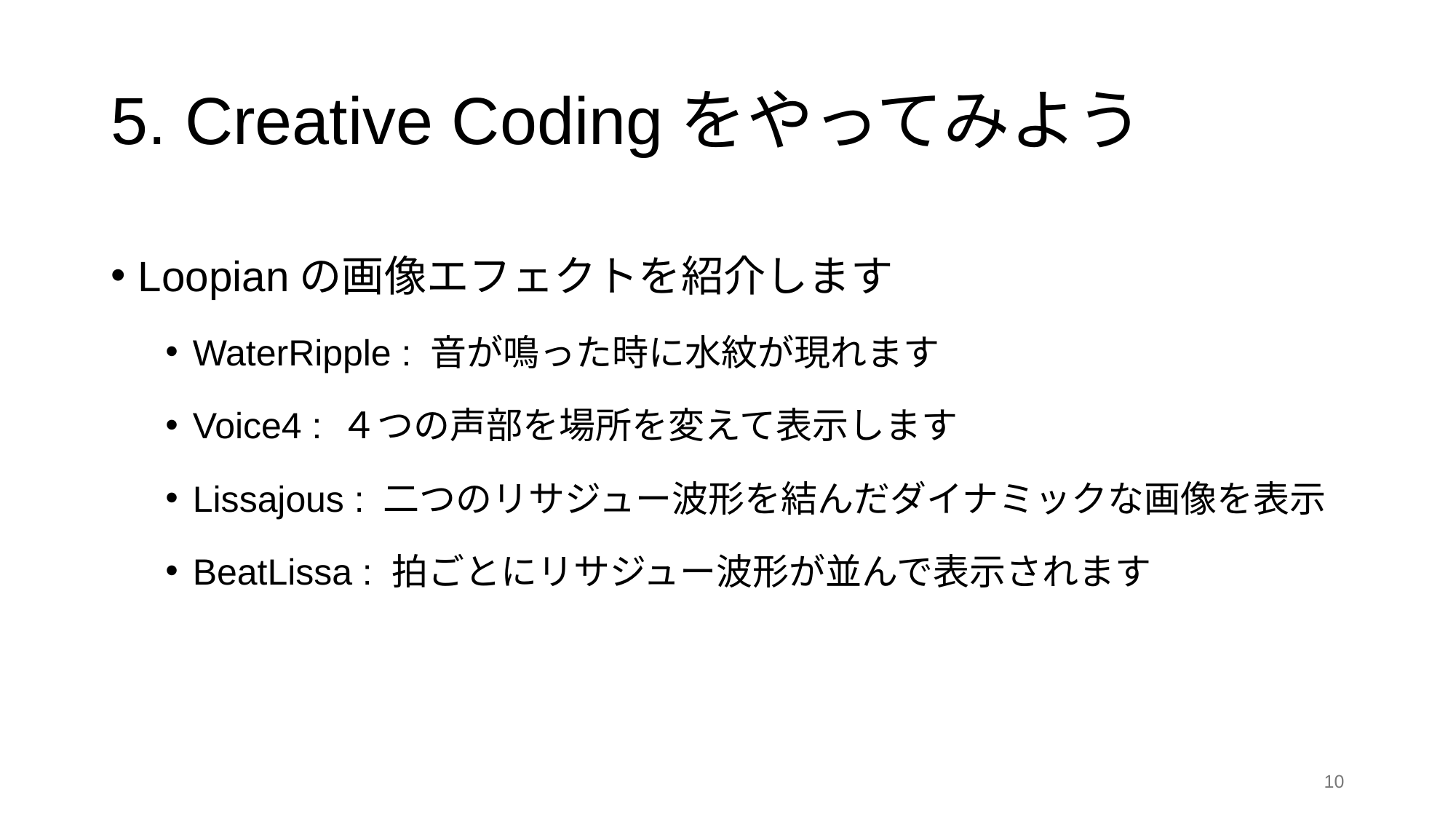

# 5. Creative Codingをやってみよう
Loopianの画像エフェクトを紹介します
WaterRipple : 音が鳴った時に水紋が現れます
Voice4 : ４つの声部を場所を変えて表示します
Lissajous : 二つのリサジュー波形を結んだダイナミックな画像を表示
BeatLissa : 拍ごとにリサジュー波形が並んで表示されます
10